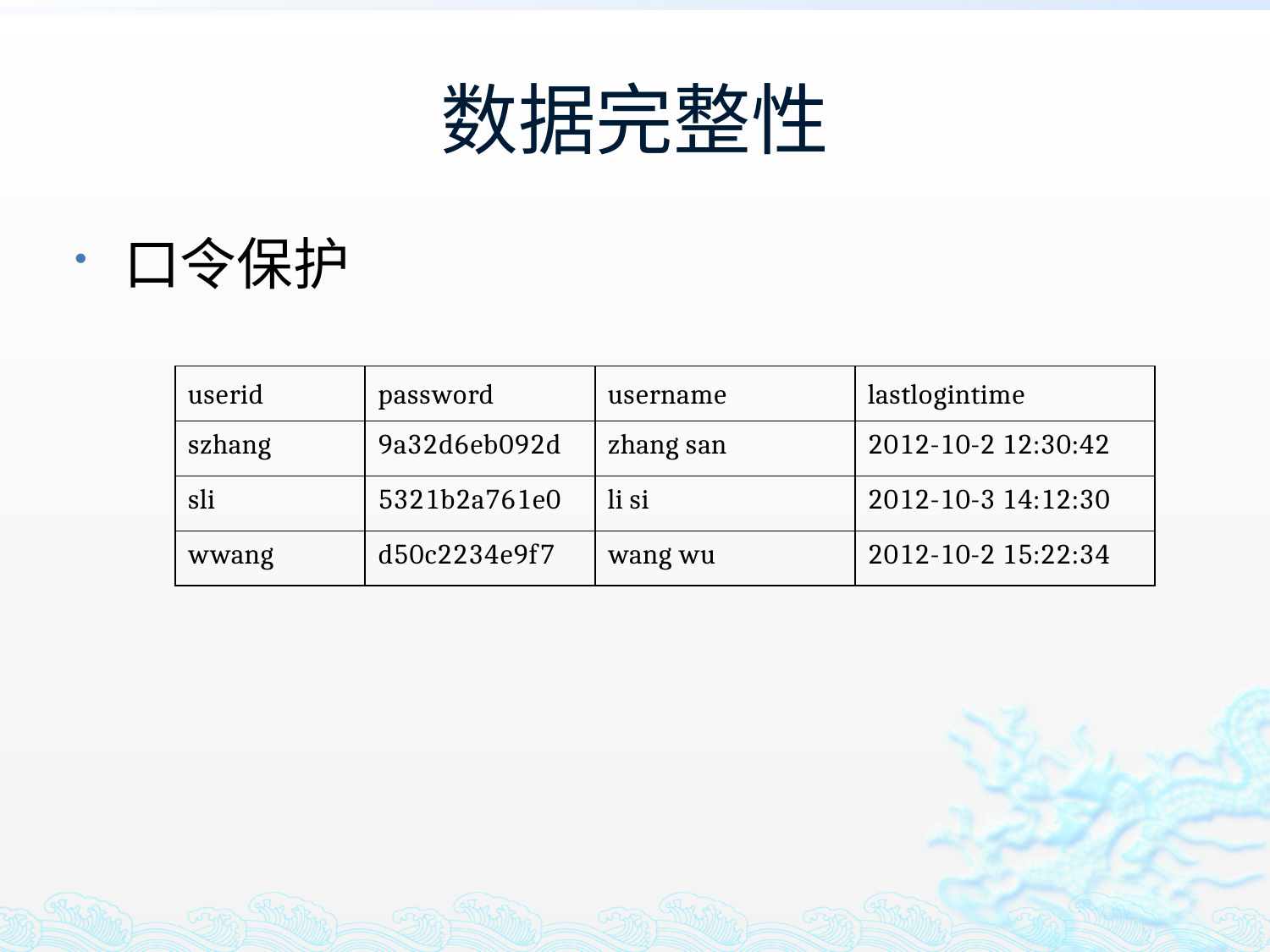

# 数据完整性
口令保护
| userid | password | username | lastlogintime |
| --- | --- | --- | --- |
| szhang | 9a32d6eb092d | zhang san | 2012-10-2 12:30:42 |
| sli | 5321b2a761e0 | li si | 2012-10-3 14:12:30 |
| wwang | d50c2234e9f7 | wang wu | 2012-10-2 15:22:34 |